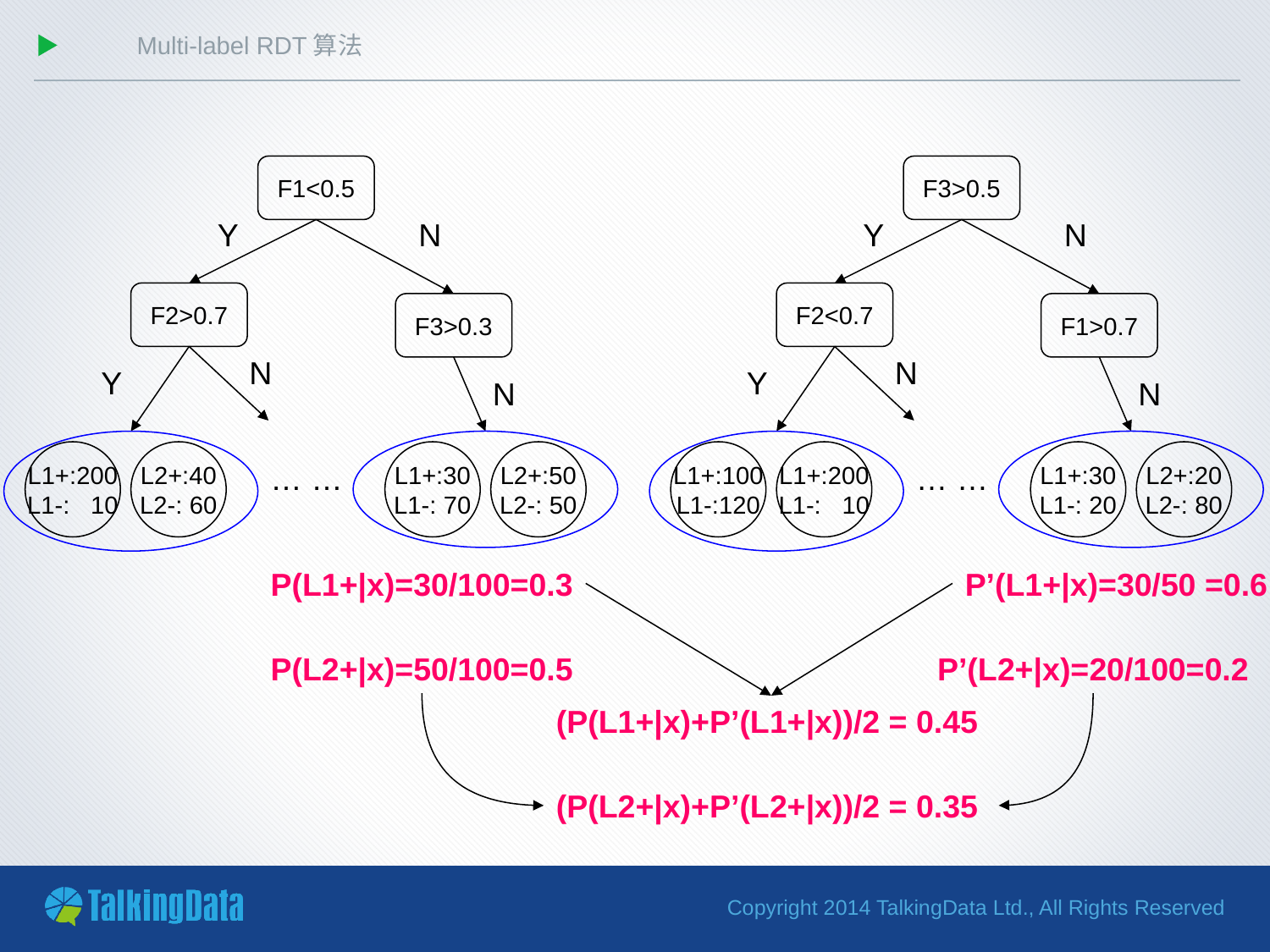

# Multi-label RDT算法
F1<0.5
Y
N
F2>0.7
F3>0.3
N
Y
N

L1+:200
L1-:   10
L2+:40
L2-: 60

L1+:30
L1-: 70
L2+:50
L2-: 50
… …
F3>0.5
Y
N
F2<0.7
F1>0.7
N
Y
N

L1+:100
L1-:120
L1+:200
L1-:   10

L1+:30
L1-: 20
L2+:20
L2-: 80
… …
P(L1+|x)=30/100=0.3
P’(L1+|x)=30/50 =0.6
P(L2+|x)=50/100=0.5
P’(L2+|x)=20/100=0.2
(P(L1+|x)+P’(L1+|x))/2 = 0.45
(P(L2+|x)+P’(L2+|x))/2 = 0.35